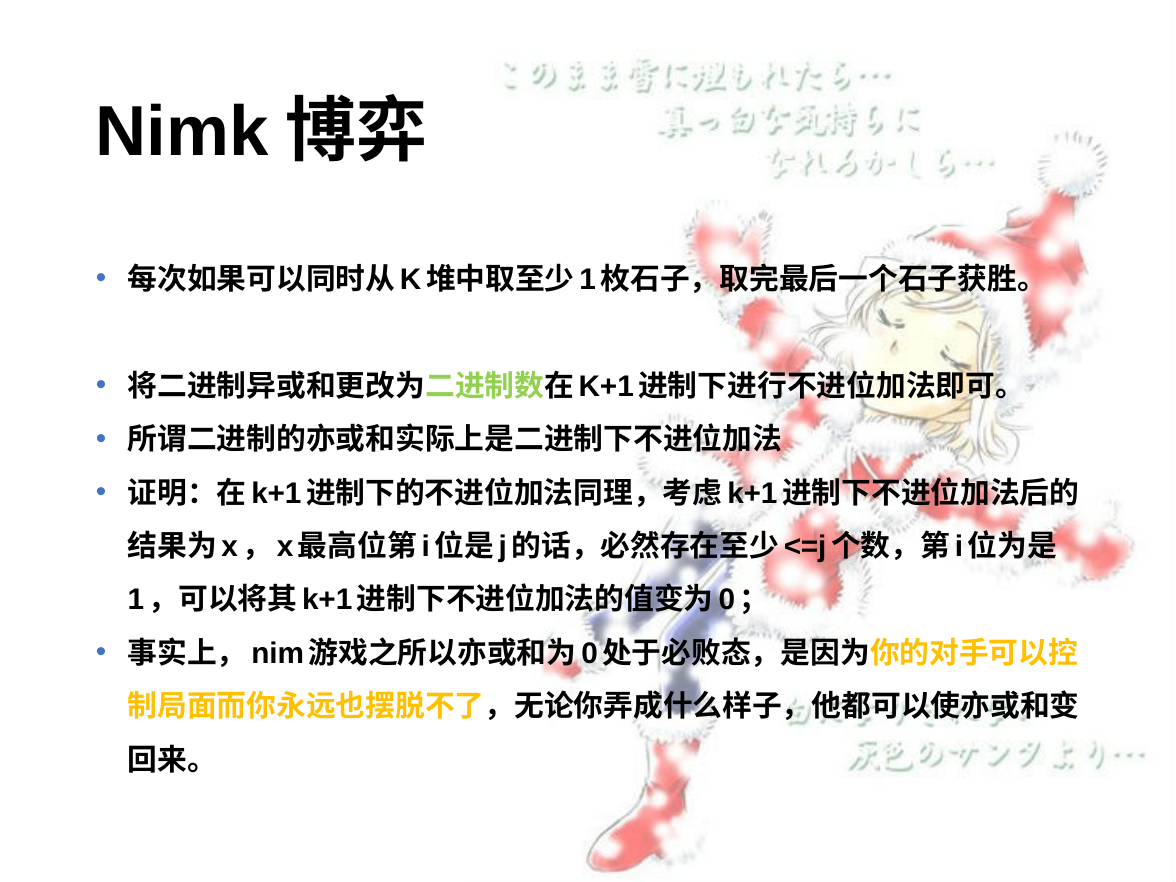

# Nimk博弈
每次如果可以同时从K堆中取至少1枚石子，取完最后一个石子获胜。

将二进制异或和更改为二进制数在K+1进制下进行不进位加法即可。
所谓二进制的亦或和实际上是二进制下不进位加法
证明：在k+1进制下的不进位加法同理，考虑k+1进制下不进位加法后的结果为x，x最高位第i位是j的话，必然存在至少<=j个数，第i位为是1，可以将其k+1进制下不进位加法的值变为0；
事实上，nim游戏之所以亦或和为0处于必败态，是因为你的对手可以控制局面而你永远也摆脱不了，无论你弄成什么样子，他都可以使亦或和变回来。